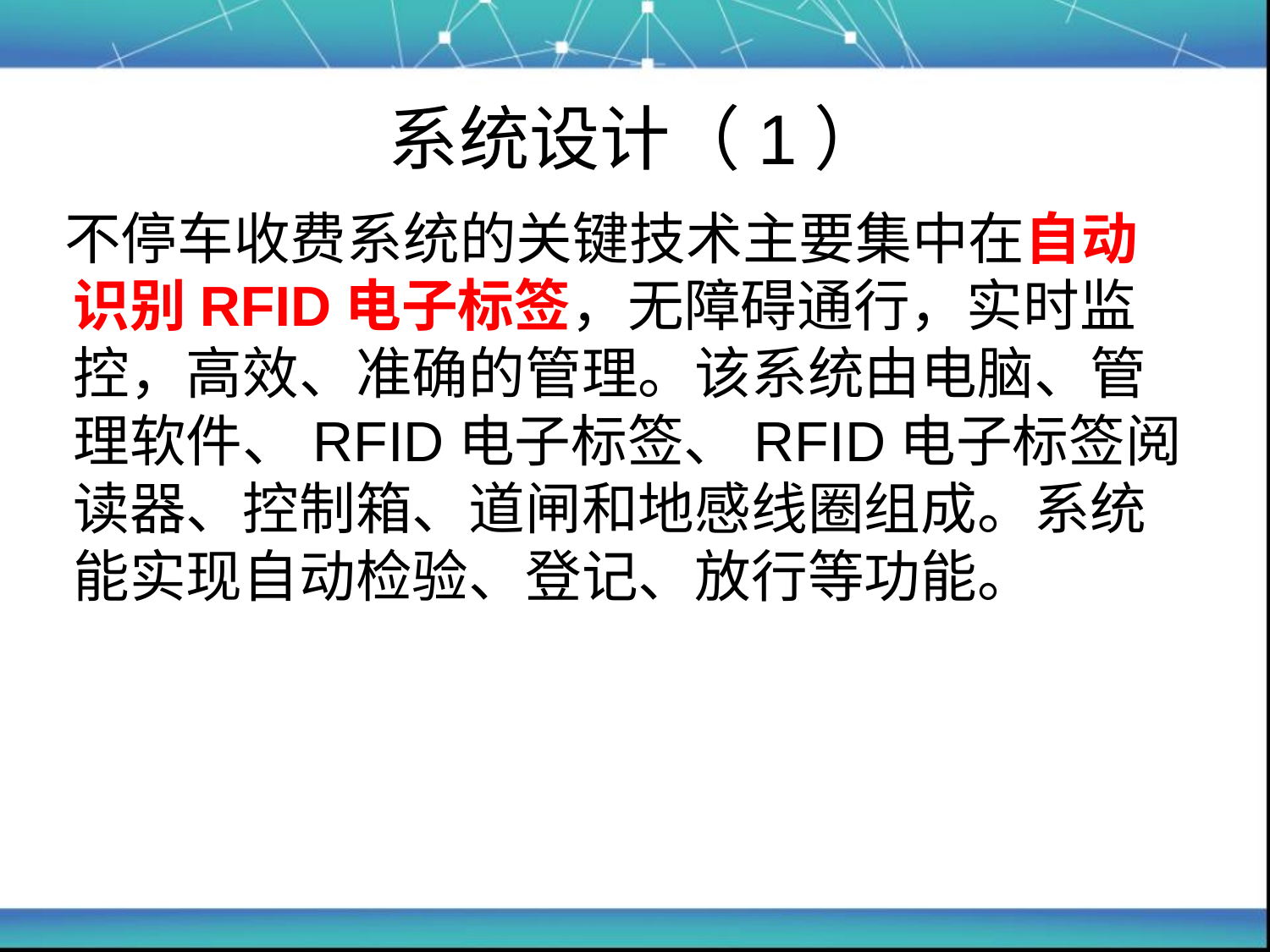

# 系统设计（1）
  不停车收费系统的关键技术主要集中在自动识别RFID电子标签，无障碍通行，实时监控，高效、准确的管理。该系统由电脑、管理软件、RFID电子标签、RFID电子标签阅读器、控制箱、道闸和地感线圈组成。系统能实现自动检验、登记、放行等功能。